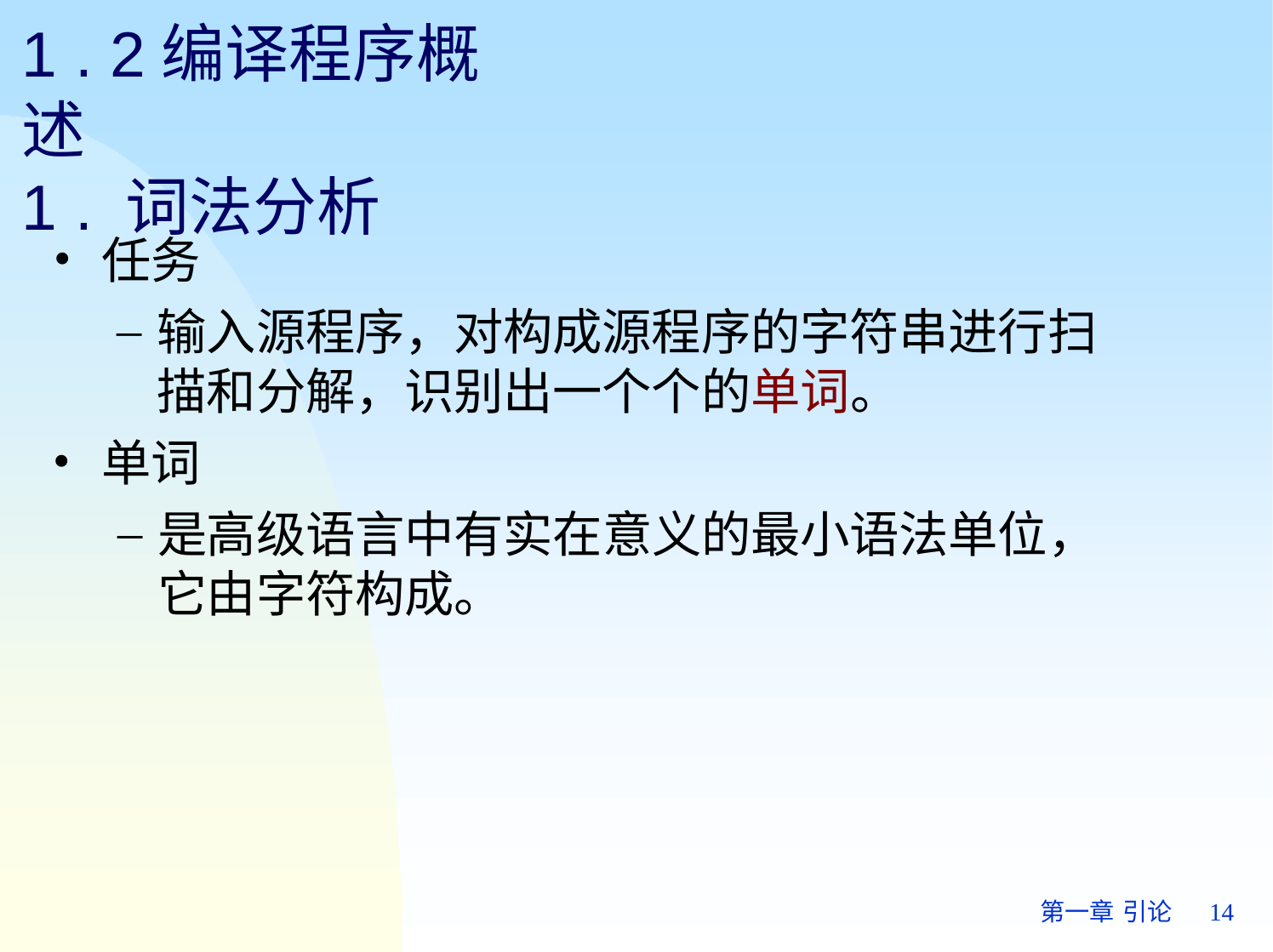

# 1 . 2编译程序概述
1 . 词法分析
任务
输入源程序，对构成源程序的字符串进行扫 描和分解，识别出一个个的单词。
单词
是高级语言中有实在意义的最小语法单位， 它由字符构成。
第一章 引论	14